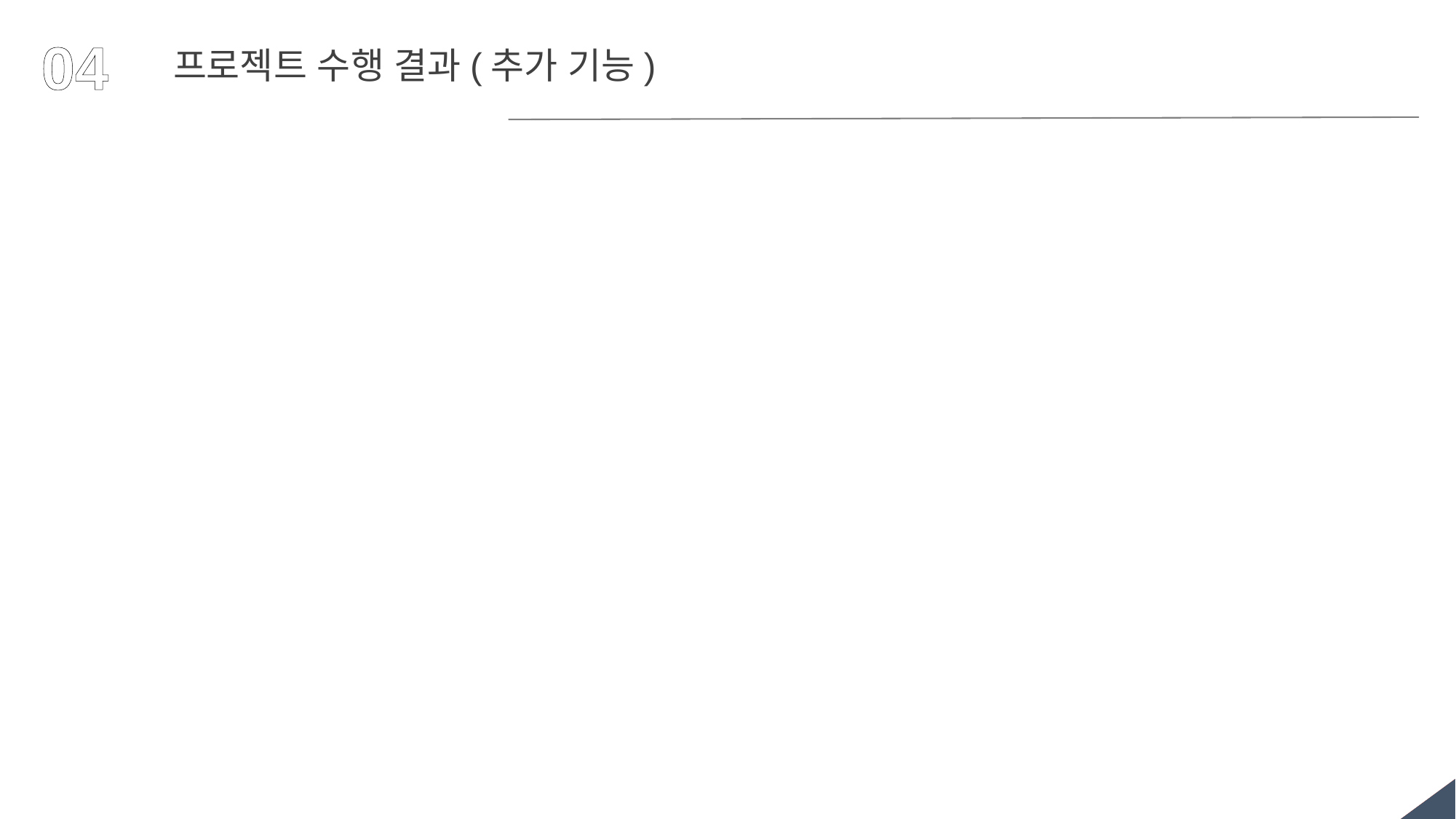

04
프로젝트 수행 결과(추가 기능)
수정할 시 모든 부분을 적어야만 했던 점을 자신이 원하는 부분만 적을 수 있도록 변경 하였으며, 번호나 수정부분의 이름을 적을 수 있도록 변경함.